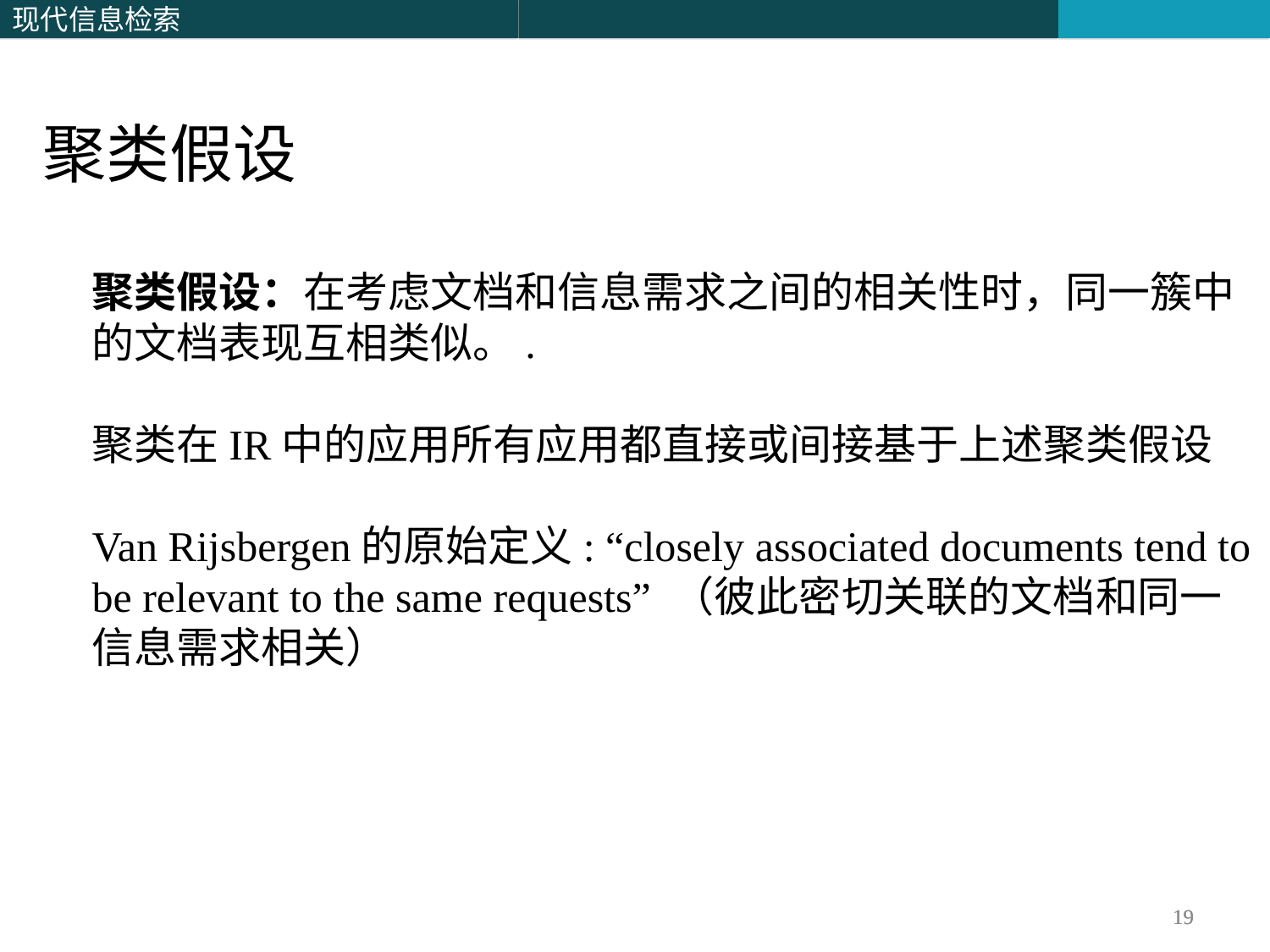

聚类假设

聚类假设：在考虑文档和信息需求之间的相关性时，同一簇中的文档表现互相类似。.

聚类在IR中的应用所有应用都直接或间接基于上述聚类假设

Van Rijsbergen的原始定义: “closely associated documents tend to be relevant to the same requests” （彼此密切关联的文档和同一信息需求相关）

19
19